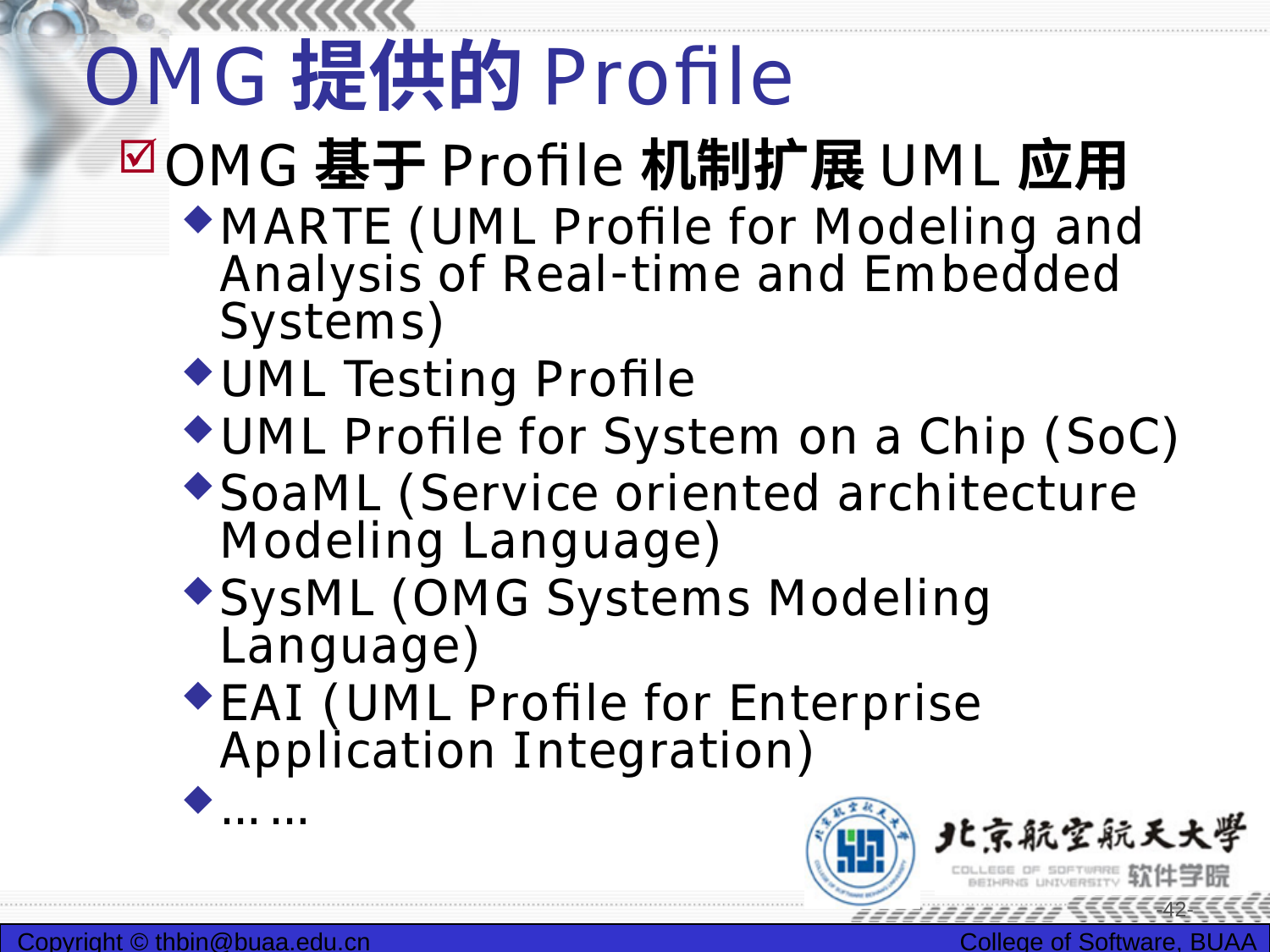

# OMG提供的Profile
OMG基于Profile机制扩展UML应用
MARTE (UML Profile for Modeling and Analysis of Real-time and Embedded Systems)
UML Testing Profile
UML Profile for System on a Chip (SoC)
SoaML (Service oriented architecture Modeling Language)
SysML (OMG Systems Modeling Language)
EAI (UML Profile for Enterprise Application Integration)
……
-42-